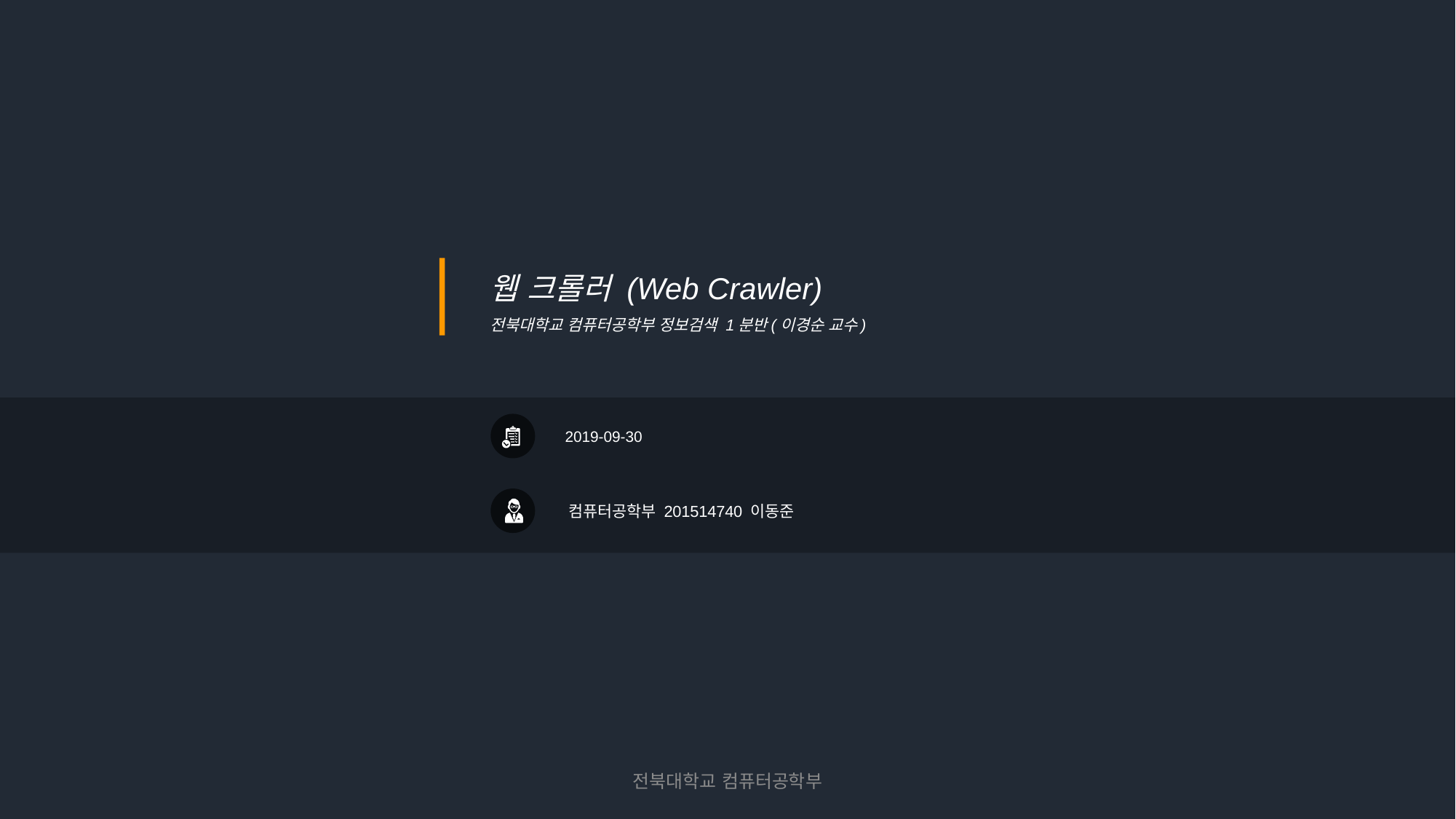

웹 크롤러 (Web Crawler)
전북대학교 컴퓨터공학부 정보검색 1분반(이경순 교수)

2019-09-30

컴퓨터공학부 201514740 이동준
전북대학교 컴퓨터공학부